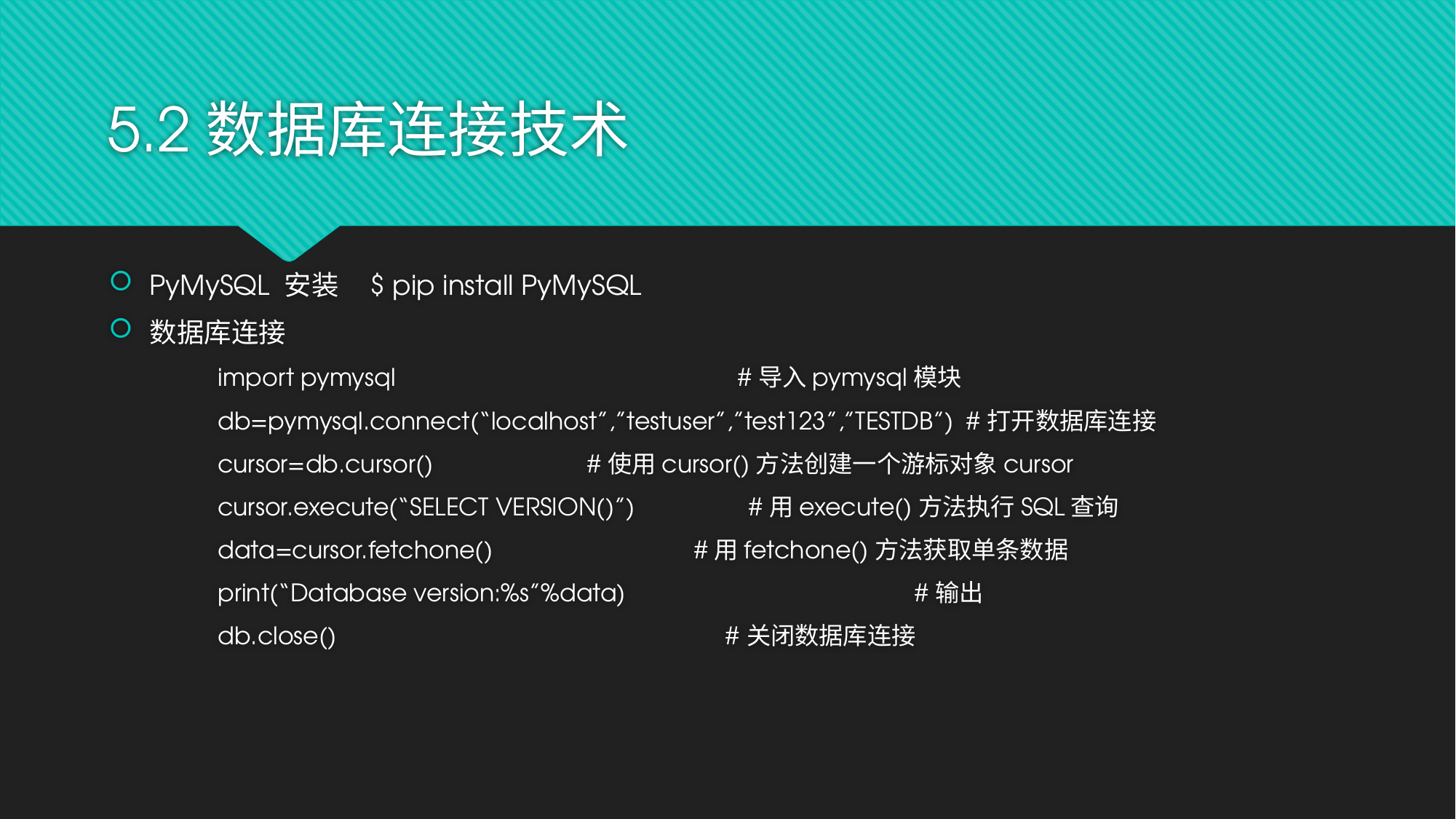

# 5.2数据库连接技术
PyMySQL 安装    $ pip install PyMySQL
数据库连接
	import pymysql                                                   #导入pymysql模块
	db=pymysql.connect(“localhost”,”testuser”,”test123”,”TESTDB”)  #打开数据库连接
	cursor=db.cursor()                       #使用cursor()方法创建一个游标对象cursor
	cursor.execute(“SELECT VERSION()”)                 #用execute()方法执行SQL查询
	data=cursor.fetchone()                              #用fetchone()方法获取单条数据
	print(“Database version:%s”%data)                                           #输出
	db.close()                                                          #关闭数据库连接